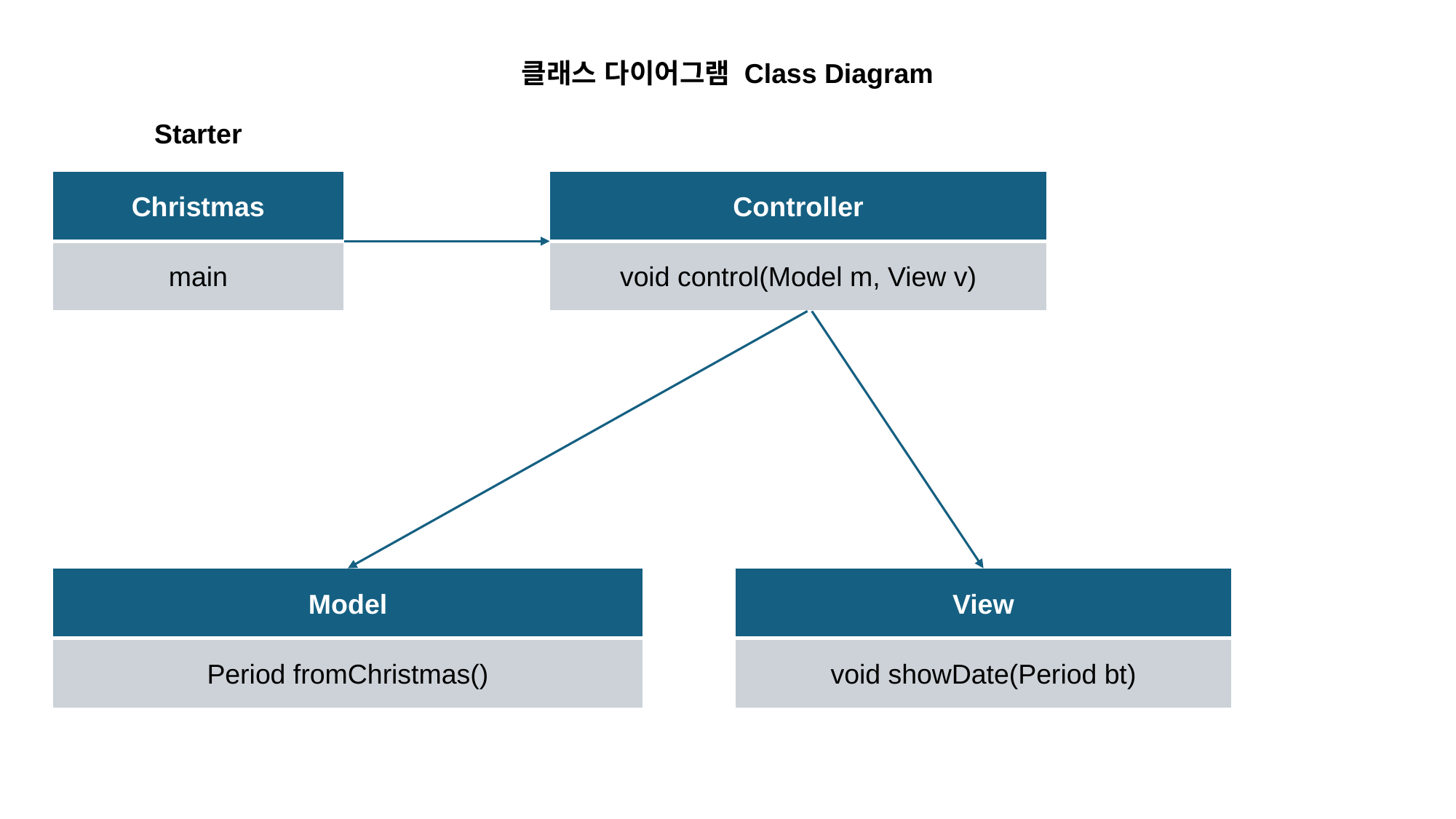

클래스 다이어그램 Class Diagram
Starter
| Christmas |
| --- |
| main |
| Controller |
| --- |
| void control(Model m, View v) |
| Model |
| --- |
| Period fromChristmas() |
| View |
| --- |
| void showDate(Period bt) |